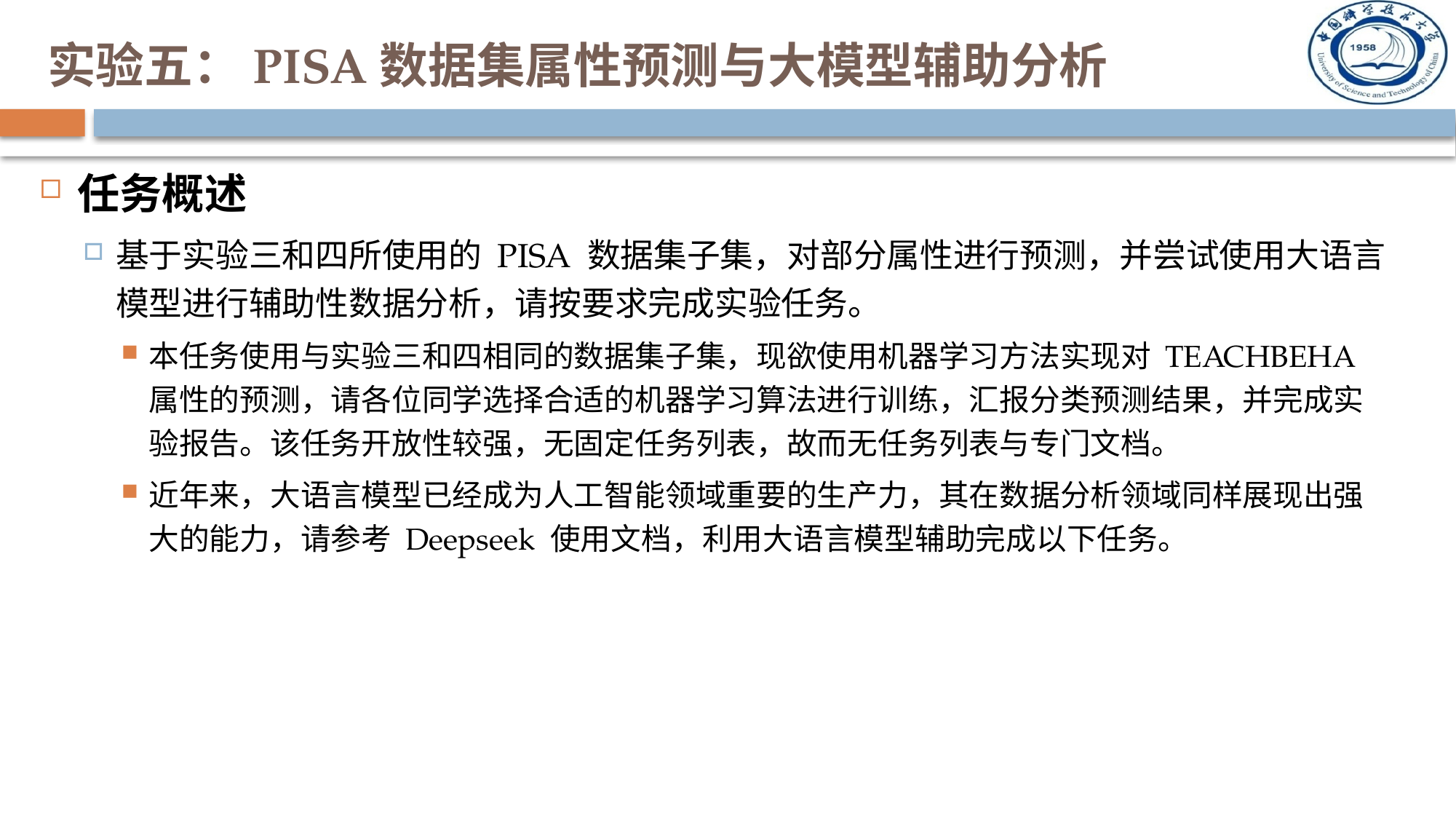

# 实验五：PISA数据集属性预测与大模型辅助分析
任务概述
基于实验三和四所使用的 PISA 数据集子集，对部分属性进行预测，并尝试使用大语言模型进行辅助性数据分析，请按要求完成实验任务。
本任务使用与实验三和四相同的数据集子集，现欲使用机器学习方法实现对 TEACHBEHA 属性的预测，请各位同学选择合适的机器学习算法进行训练，汇报分类预测结果，并完成实验报告。该任务开放性较强，无固定任务列表，故而无任务列表与专门文档。
近年来，大语言模型已经成为人工智能领域重要的生产力，其在数据分析领域同样展现出强大的能力，请参考 Deepseek 使用文档，利用大语言模型辅助完成以下任务。